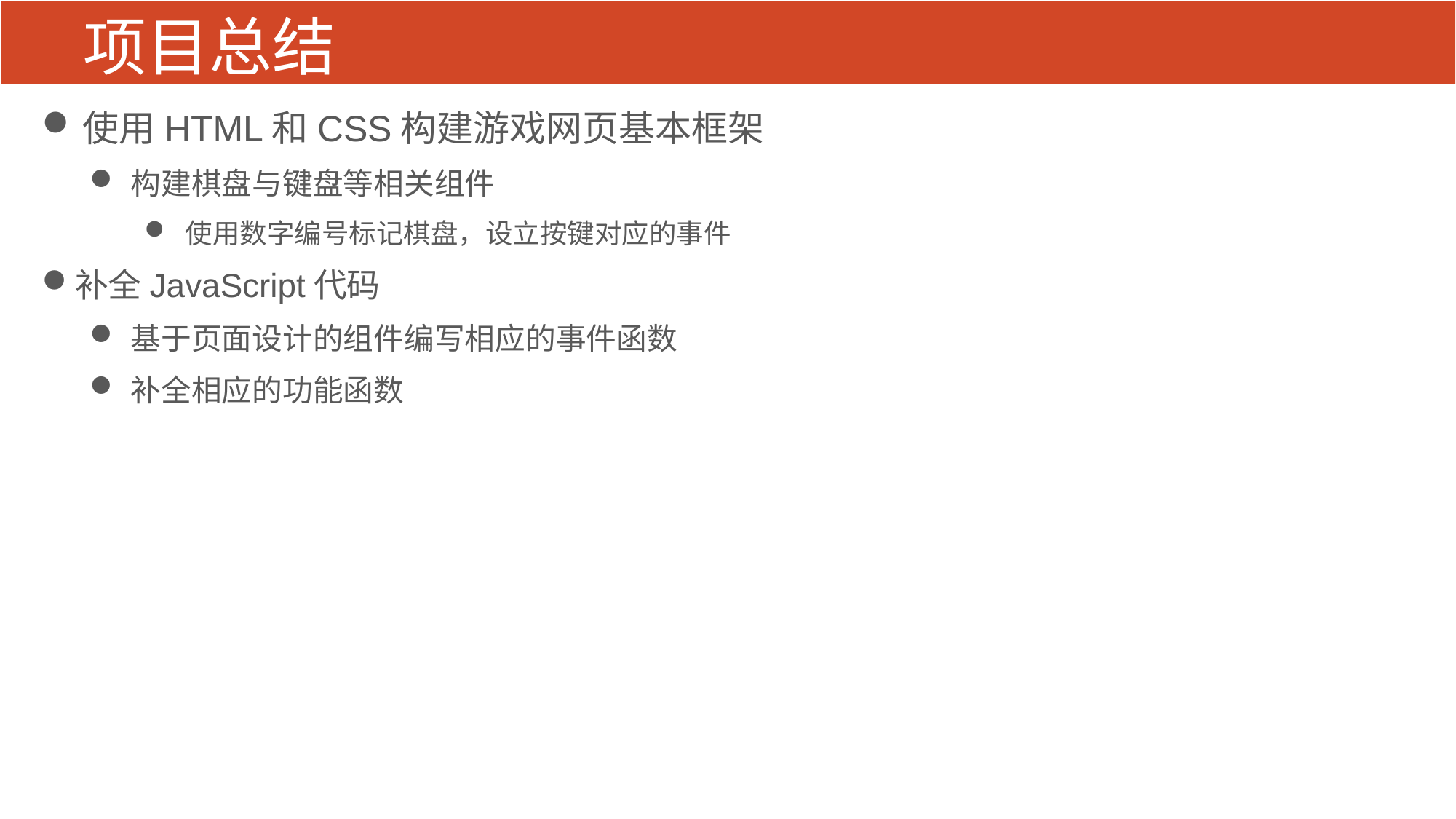

# 项目总结
使用HTML和CSS构建游戏网页基本框架
构建棋盘与键盘等相关组件
使用数字编号标记棋盘，设立按键对应的事件
补全JavaScript代码
基于页面设计的组件编写相应的事件函数
补全相应的功能函数